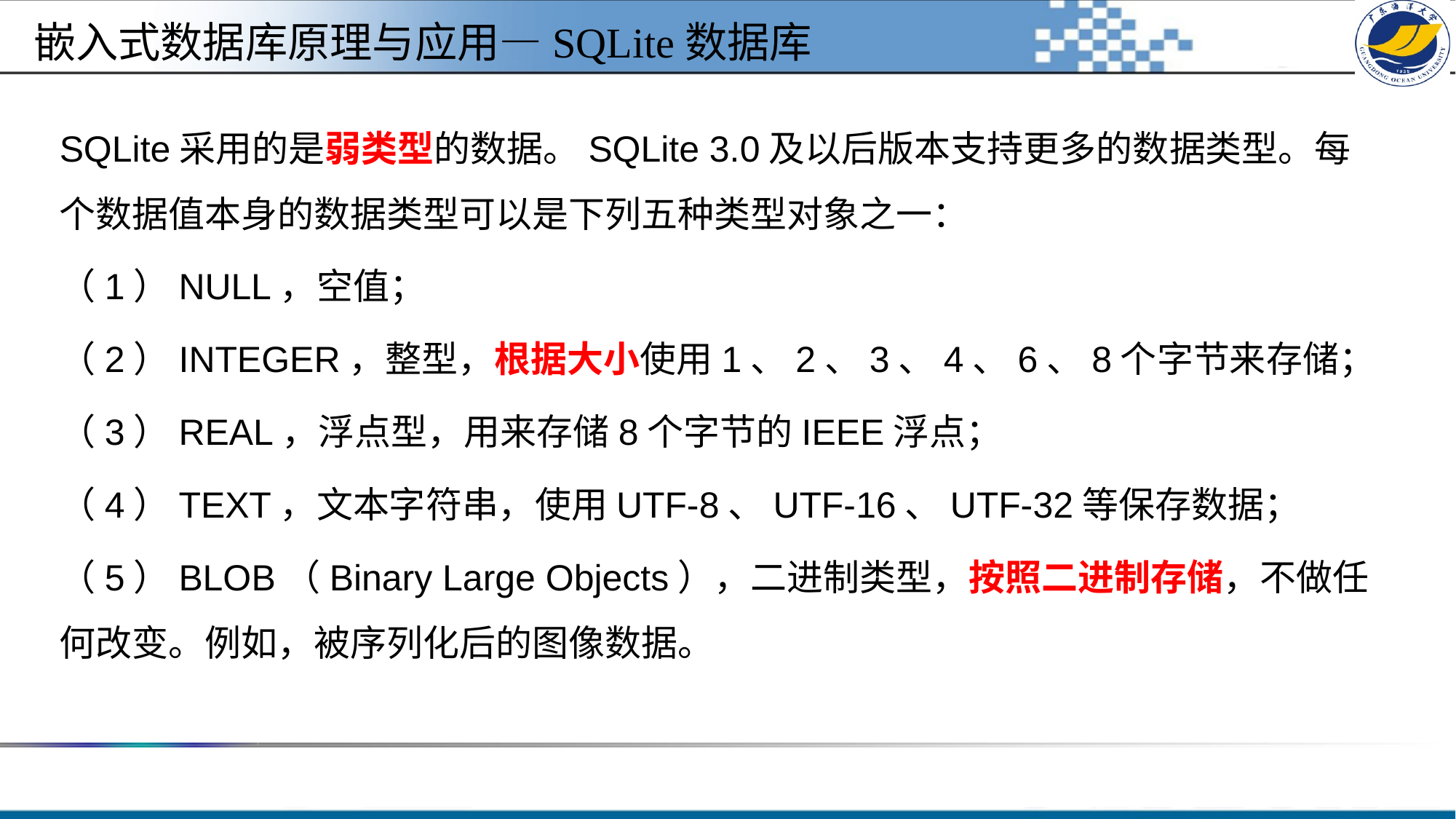

#
嵌入式数据库原理与应用—SQLite数据库
SQLite采用的是弱类型的数据。SQLite 3.0及以后版本支持更多的数据类型。每个数据值本身的数据类型可以是下列五种类型对象之一：
（1）NULL，空值；
（2）INTEGER，整型，根据大小使用1、2、3、4、6、8个字节来存储；
（3）REAL，浮点型，用来存储8个字节的IEEE浮点；
（4）TEXT，文本字符串，使用UTF-8、UTF-16、UTF-32等保存数据；
（5）BLOB（Binary Large Objects），二进制类型，按照二进制存储，不做任何改变。例如，被序列化后的图像数据。